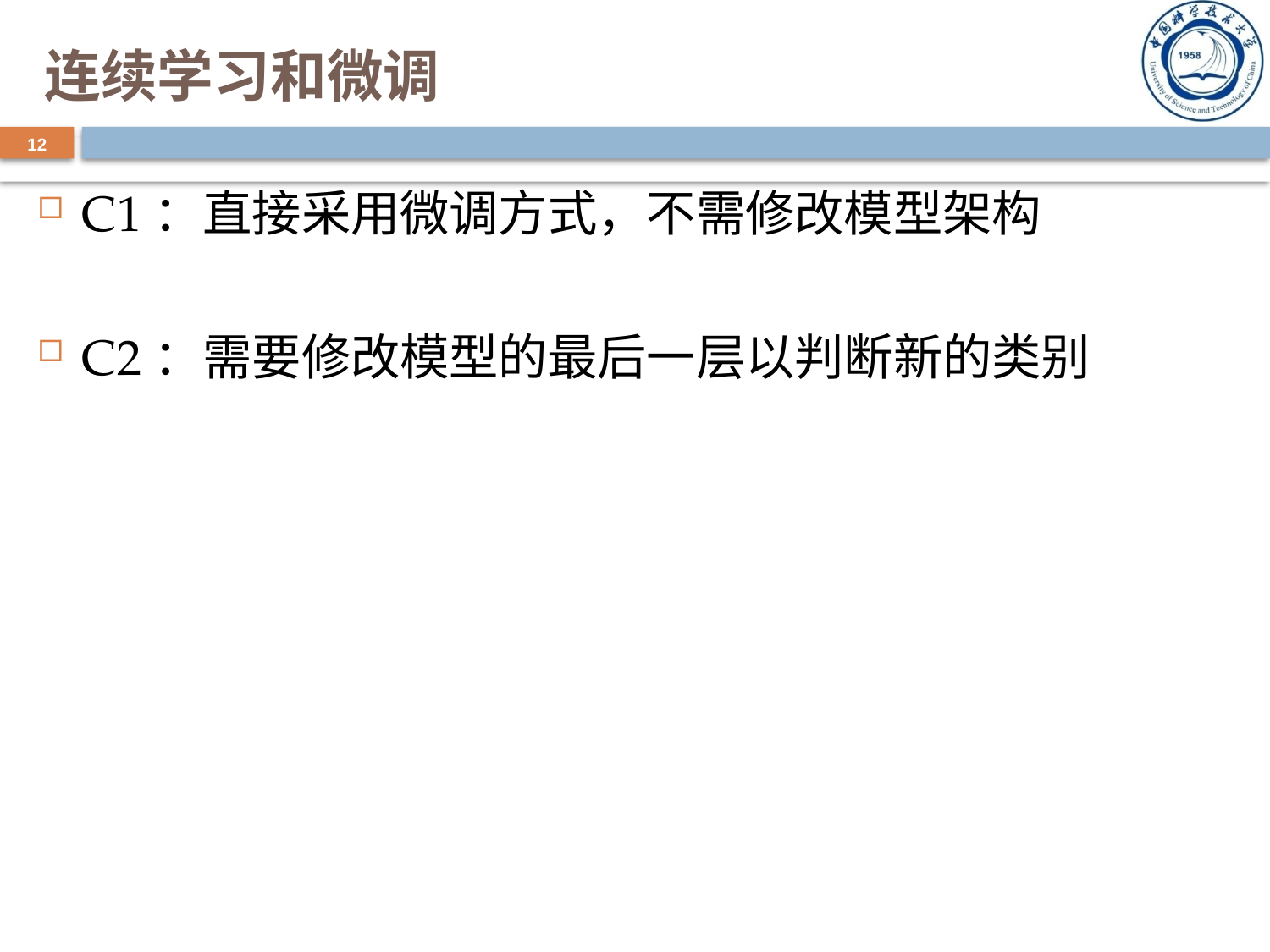

# 连续学习和微调
12
C1：直接采用微调方式，不需修改模型架构

C2：需要修改模型的最后一层以判断新的类别